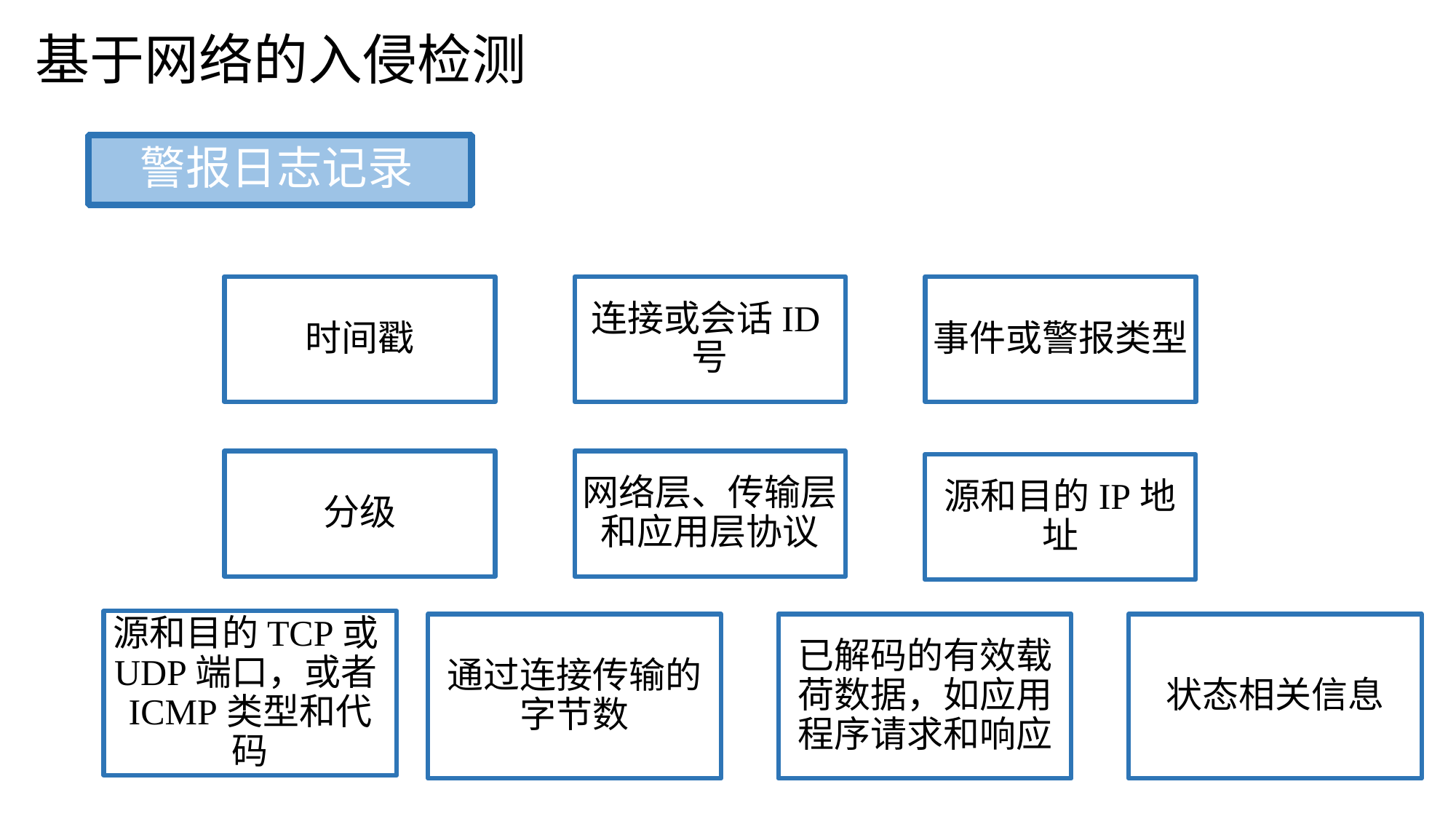

基于网络的入侵检测
警报日志记录
事件或警报类型
时间戳
连接或会话ID号
分级
网络层、传输层和应用层协议
源和目的IP地址
源和目的TCP或UDP端口，或者ICMP类型和代码
通过连接传输的字节数
已解码的有效载荷数据，如应用程序请求和响应
状态相关信息